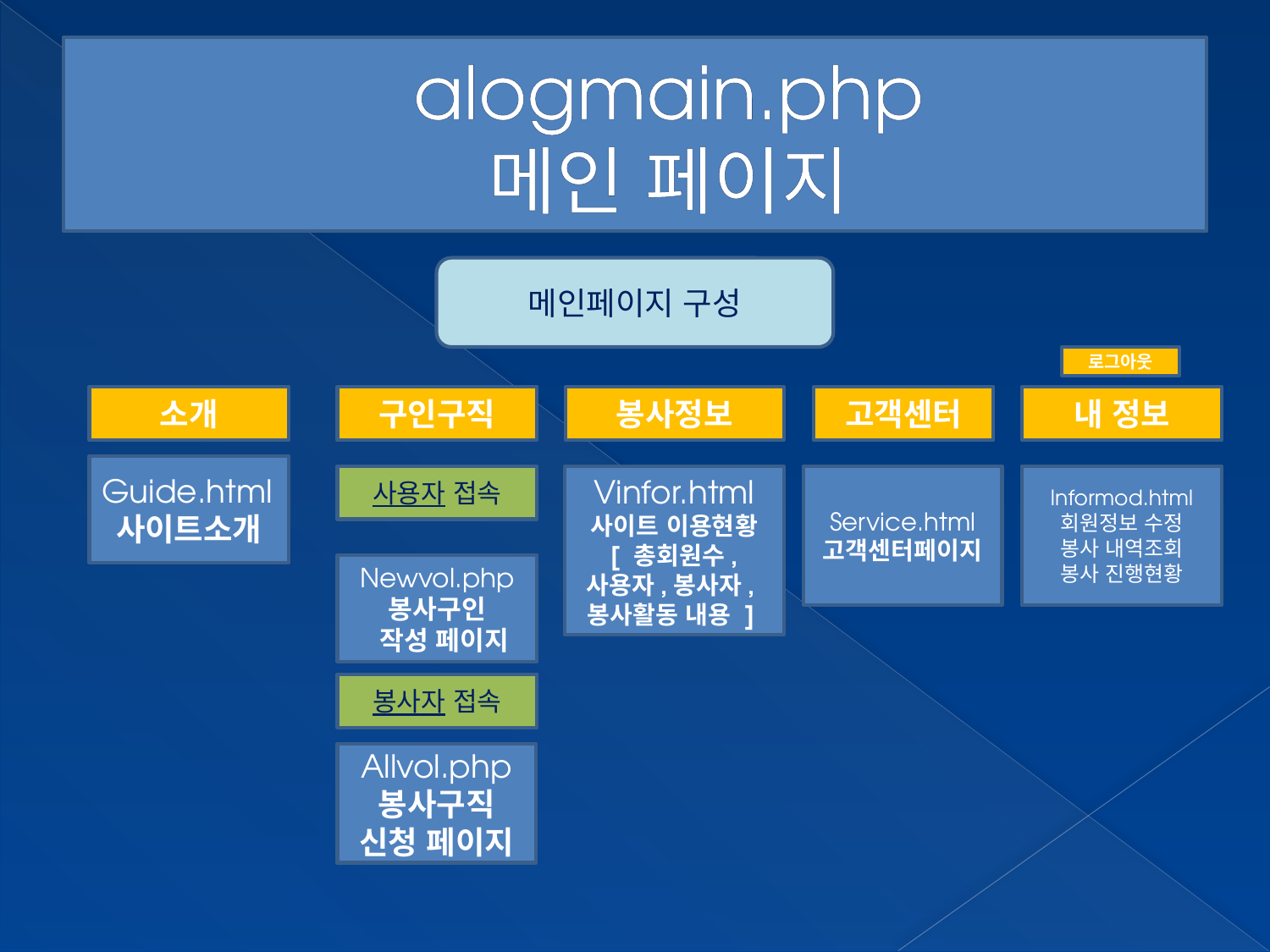

# alogmain.php
메인 페이지
메인페이지 구성
로그아웃
소개
구인구직
봉사정보
고객센터
내 정보
Guide.html사이트소개
사용자 접속
Vinfor.html
사이트 이용현황
[ 총회원수,
사용자,봉사자,
봉사활동 내용 ]
Service.html
고객센터페이지
Informod.html
회원정보 수정
봉사 내역조회
봉사 진행현황
Newvol.php
봉사구인
 작성 페이지
봉사자 접속
Allvol.php
봉사구직
신청 페이지